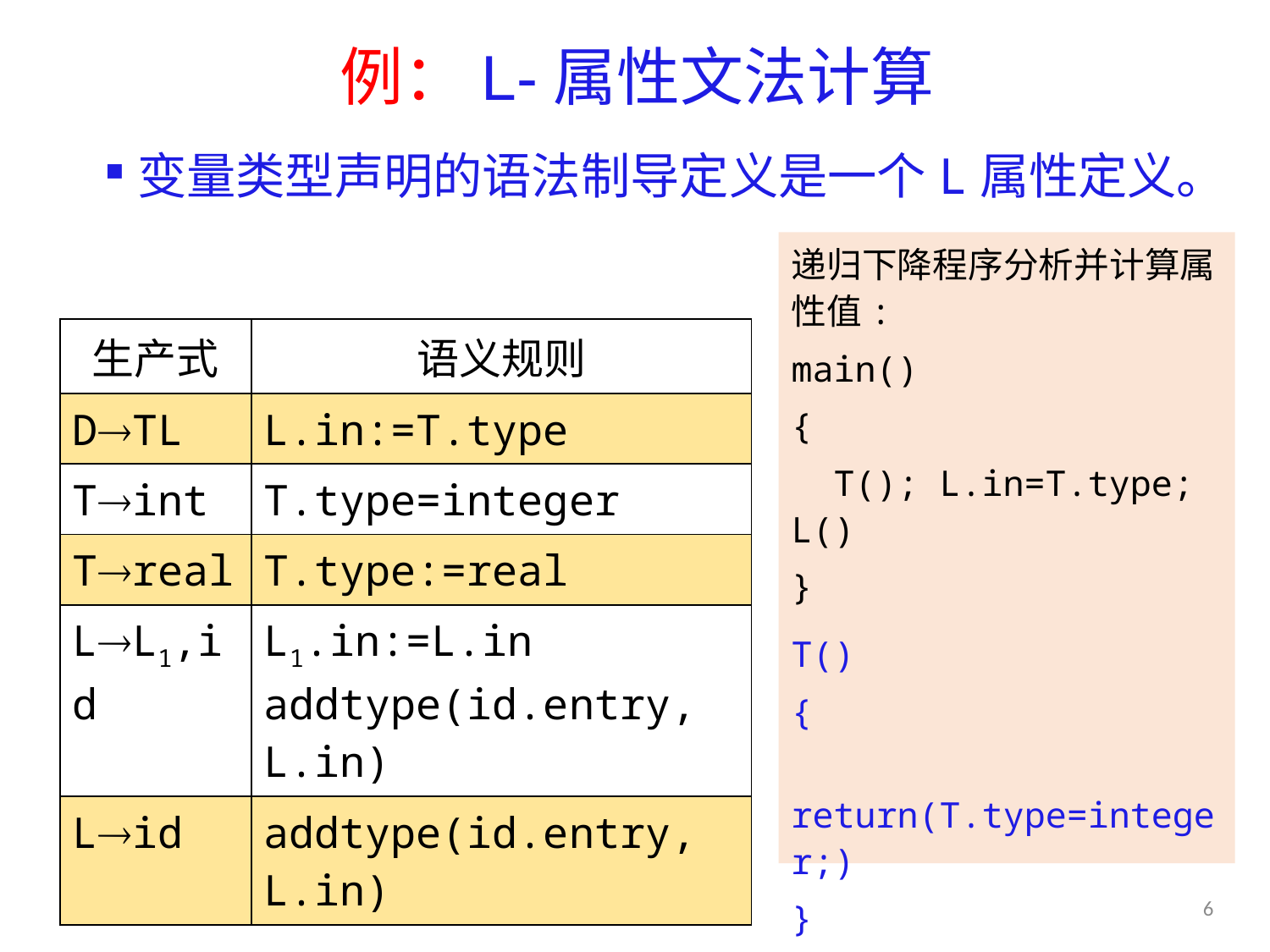

# 例：L-属性文法计算
变量类型声明的语法制导定义是一个L属性定义。
递归下降程序分析并计算属性值:
main()
{
  T(); L.in=T.type; L()
}
T()
{
  return(T.type=integer;)
}
......
| 生产式 | 语义规则 |
| --- | --- |
| D→TL | L.in:=T.type |
| T→int | T.type=integer |
| T→real | T.type:=real |
| L→L1,id | L1.in:=L.in addtype(id.entry, L.in) |
| L→id | addtype(id.entry, L.in) |
6